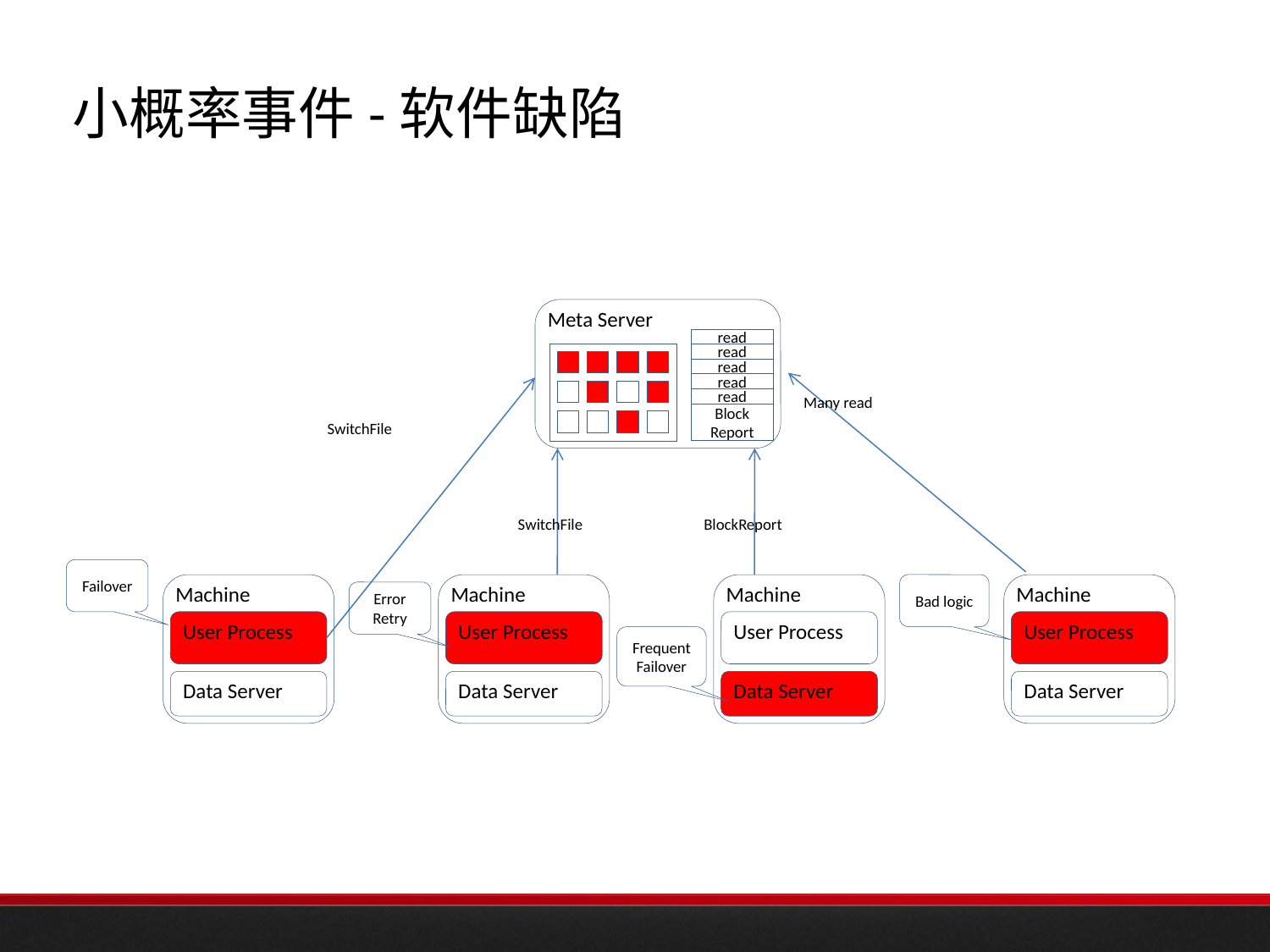

小概率事件-软件缺陷

Meta Server

read

read

read
Many read
read
SwitchFile

read
Block
Report

BlockReport
SwitchFile
Failover

Machine

User Process

Data Server

Machine

User Process

Data Server

Machine

User Process

Data Server
Bad logic

Machine

User Process

Data Server
Error
Retry

User Process

User Process

User Process
Frequent
Failover

Data Server